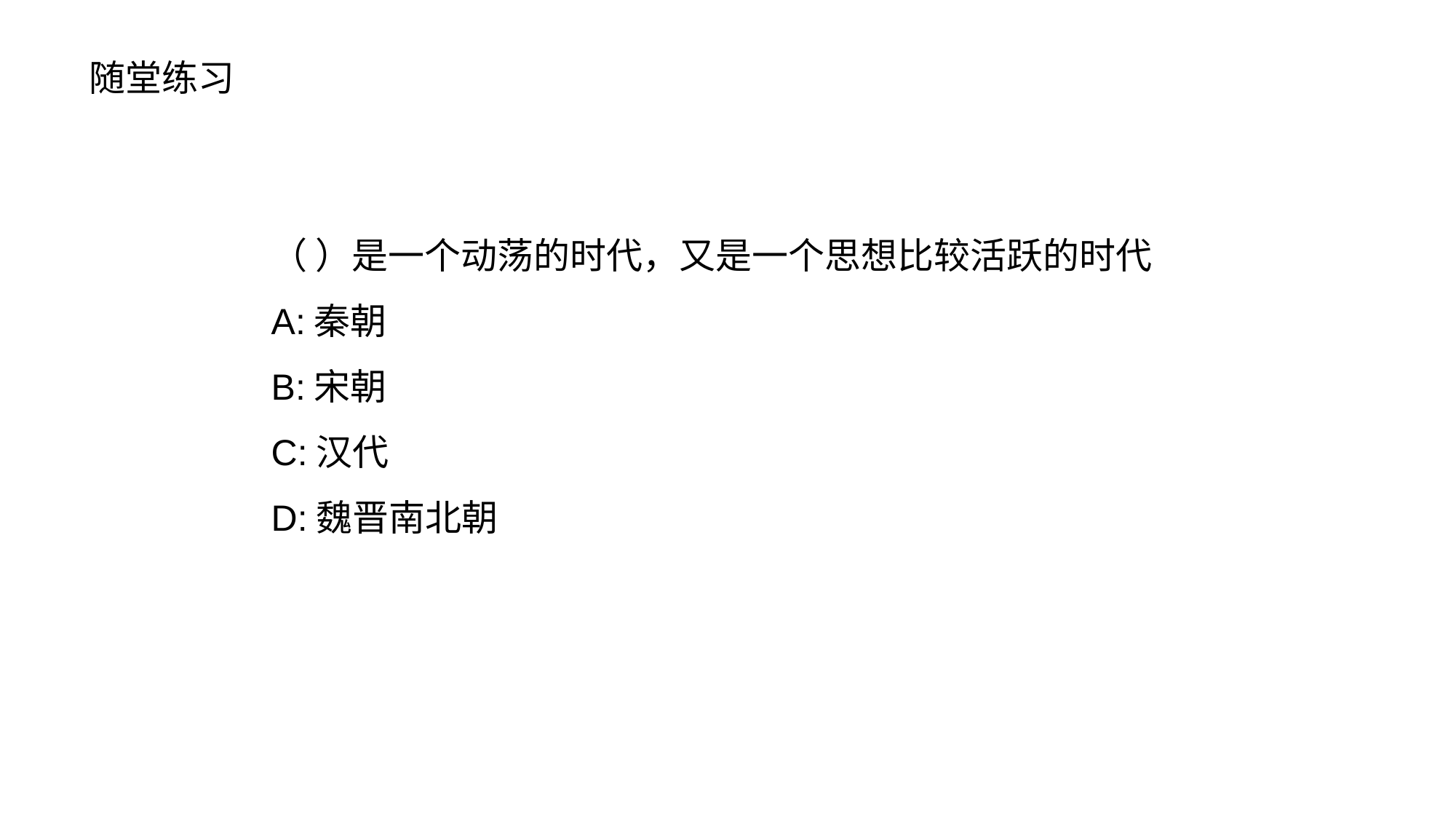

随堂练习
（ ）是一个动荡的时代，又是一个思想比较活跃的时代
A:秦朝
B:宋朝
C:汉代
D:魏晋南北朝